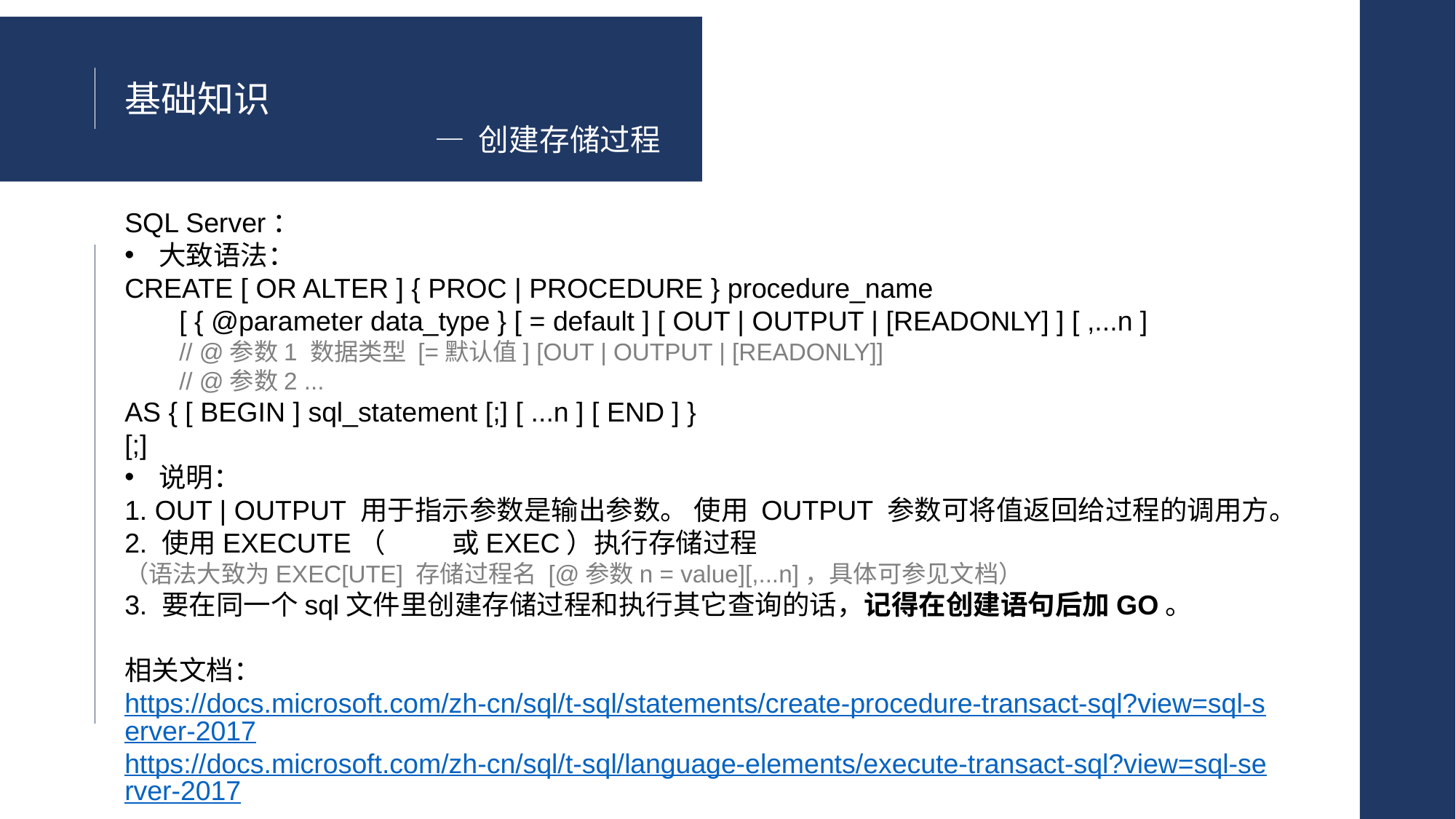

基础知识
— 创建存储过程

SQL Server：
大致语法：
CREATE [ OR ALTER ] { PROC | PROCEDURE } procedure_name
[ { @parameter data_type } [ = default ] [ OUT | OUTPUT | [READONLY] ] [ ,...n ]
// @参数1 数据类型 [=默认值] [OUT | OUTPUT | [READONLY]]
// @参数2 ...
AS { [ BEGIN ] sql_statement [;] [ ...n ] [ END ] }
[;]
说明：
1. OUT | OUTPUT 用于指示参数是输出参数。 使用 OUTPUT 参数可将值返回给过程的调用方。
2. 使用EXECUTE（	或EXEC）执行存储过程
（语法大致为EXEC[UTE] 存储过程名 [@参数n = value][,...n]，具体可参见文档）
3. 要在同一个sql文件里创建存储过程和执行其它查询的话，记得在创建语句后加GO。

相关文档：
https://docs.microsoft.com/zh-cn/sql/t-sql/statements/create-procedure-transact-sql?view=sql-server-2017
https://docs.microsoft.com/zh-cn/sql/t-sql/language-elements/execute-transact-sql?view=sql-server-2017